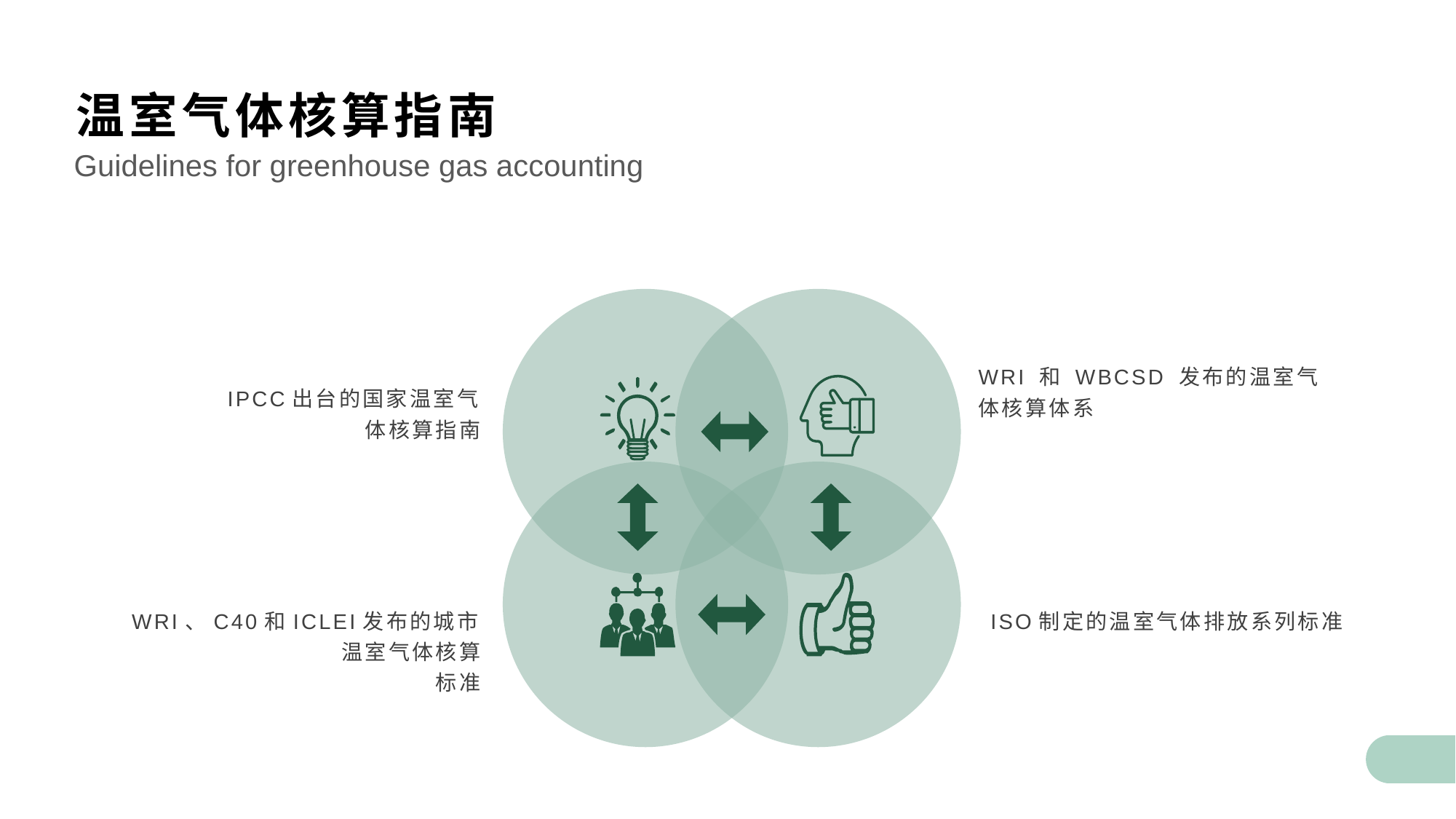

温室气体核算指南
Guidelines for greenhouse gas accounting

WRI 和 WBCSD 发布的温室气体核算体系

IPCC出台的国家温室气体核算指南

WRI、C40和ICLEI发布的城市温室气体核算
标准
ISO制定的温室气体排放系列标准

5